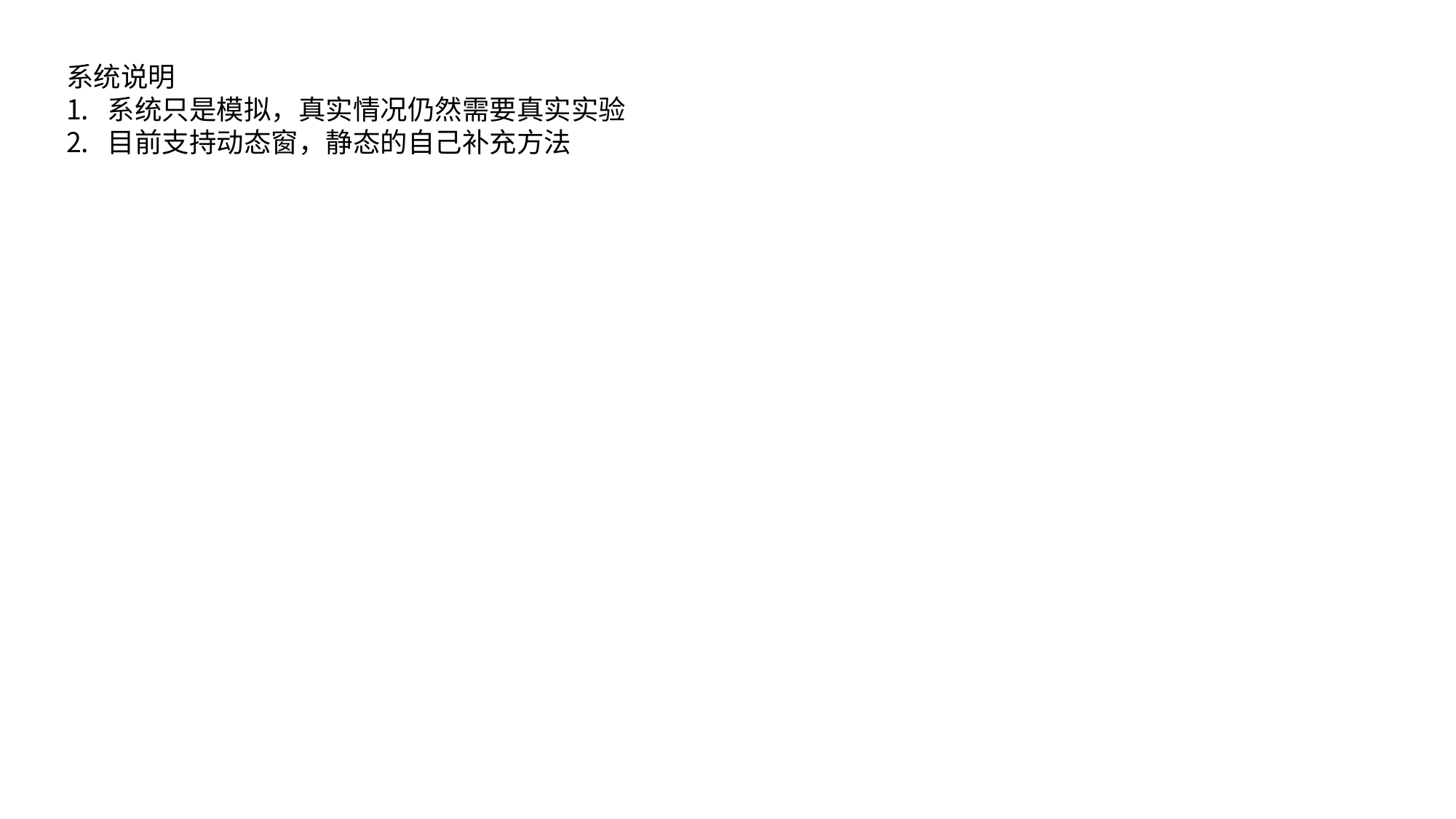

系统说明
系统只是模拟，真实情况仍然需要真实实验
目前支持动态窗，静态的自己补充方法